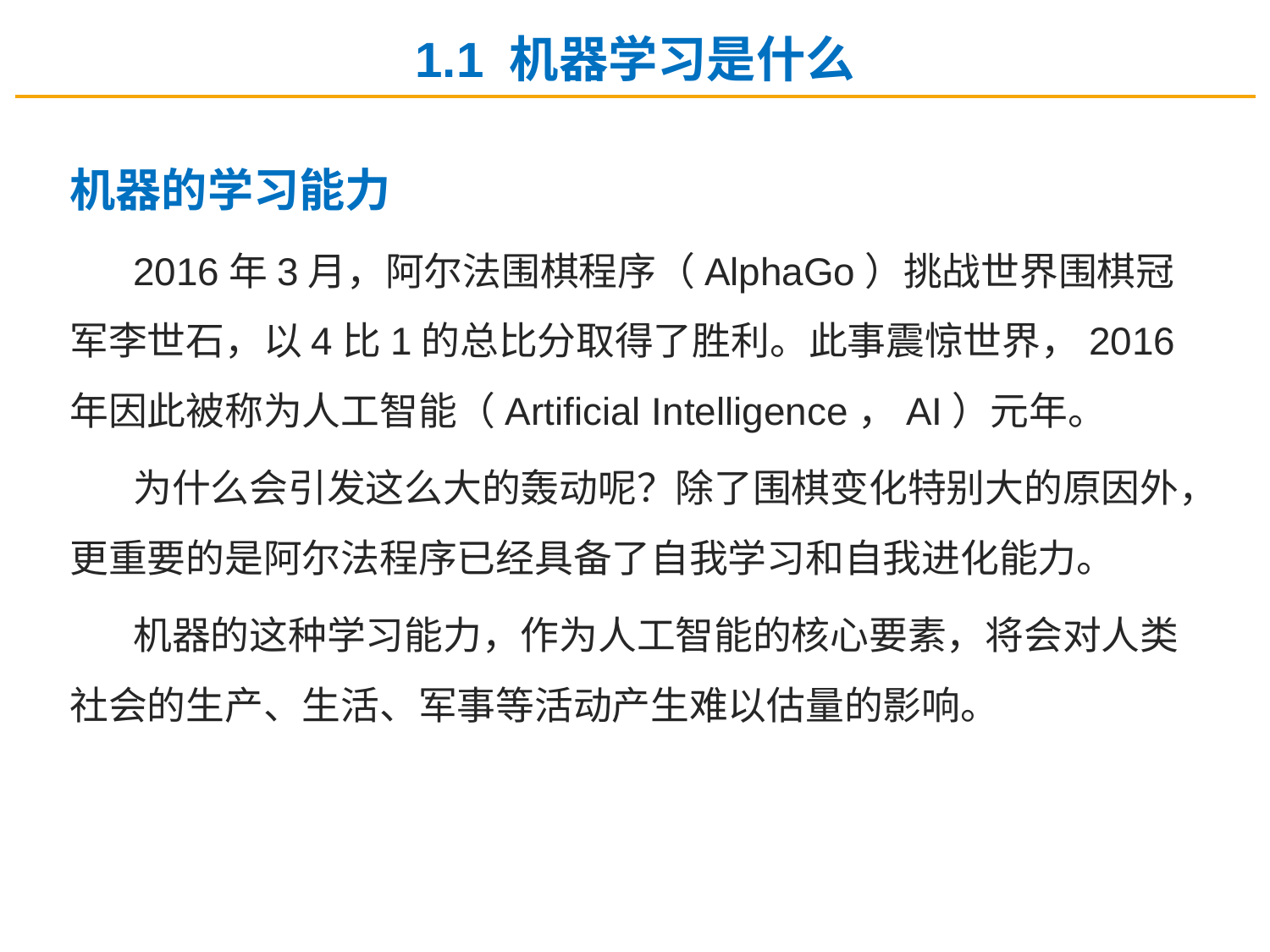

1.1 机器学习是什么
机器的学习能力
2016年3月，阿尔法围棋程序（AlphaGo）挑战世界围棋冠军李世石，以4比1的总比分取得了胜利。此事震惊世界，2016年因此被称为人工智能（Artificial Intelligence，AI）元年。
为什么会引发这么大的轰动呢？除了围棋变化特别大的原因外，更重要的是阿尔法程序已经具备了自我学习和自我进化能力。
机器的这种学习能力，作为人工智能的核心要素，将会对人类社会的生产、生活、军事等活动产生难以估量的影响。